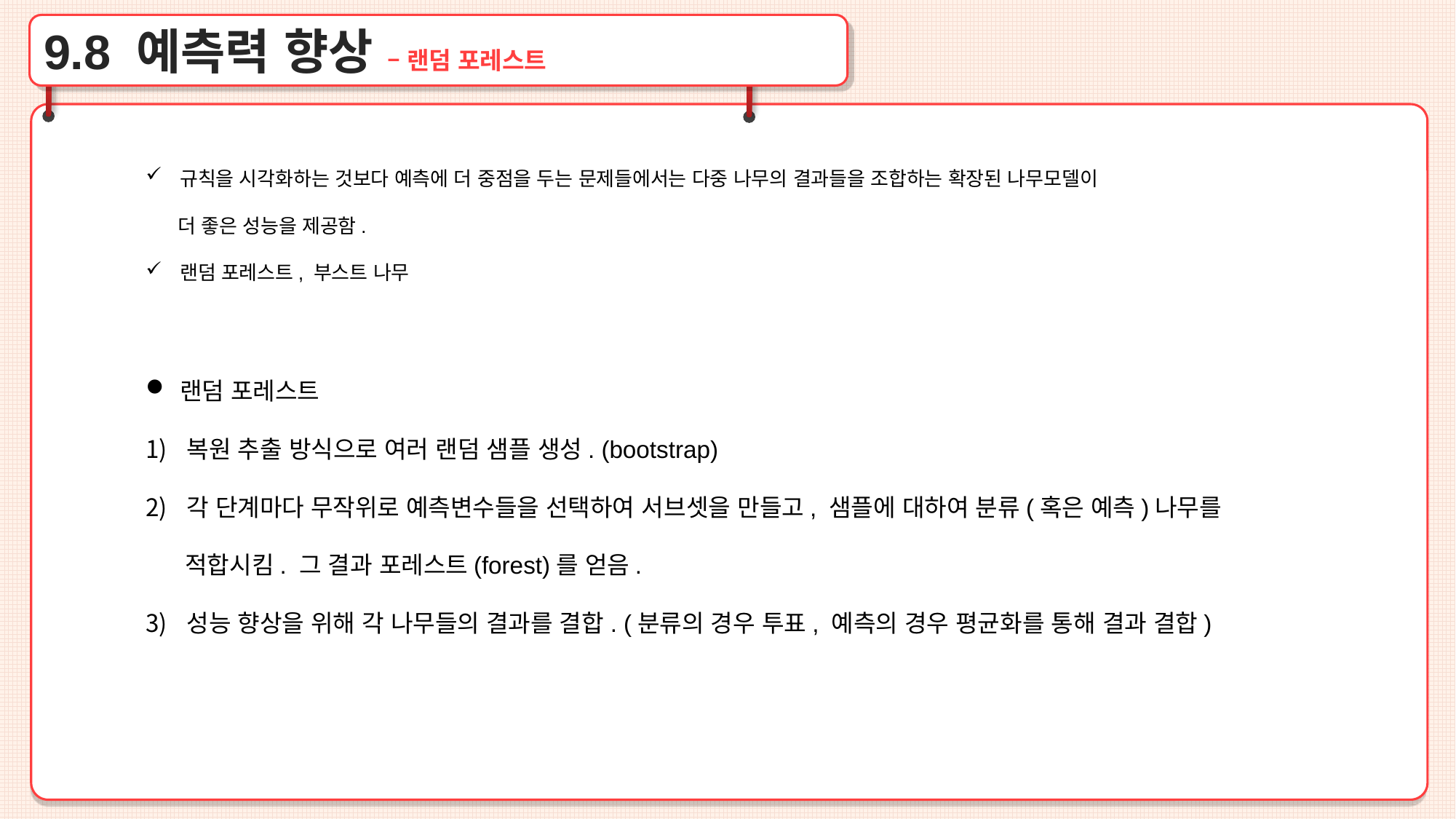

9.8 예측력 향상 – 랜덤 포레스트

규칙을 시각화하는 것보다 예측에 더 중점을 두는 문제들에서는 다중 나무의 결과들을 조합하는 확장된 나무모델이
     더 좋은 성능을 제공함.
랜덤 포레스트, 부스트 나무
랜덤 포레스트
복원 추출 방식으로 여러 랜덤 샘플 생성. (bootstrap)
각 단계마다 무작위로 예측변수들을 선택하여 서브셋을 만들고, 샘플에 대하여 분류(혹은 예측)나무를
     적합시킴. 그 결과 포레스트(forest)를 얻음.
성능 향상을 위해 각 나무들의 결과를 결합. (분류의 경우 투표, 예측의 경우 평균화를 통해 결과 결합)